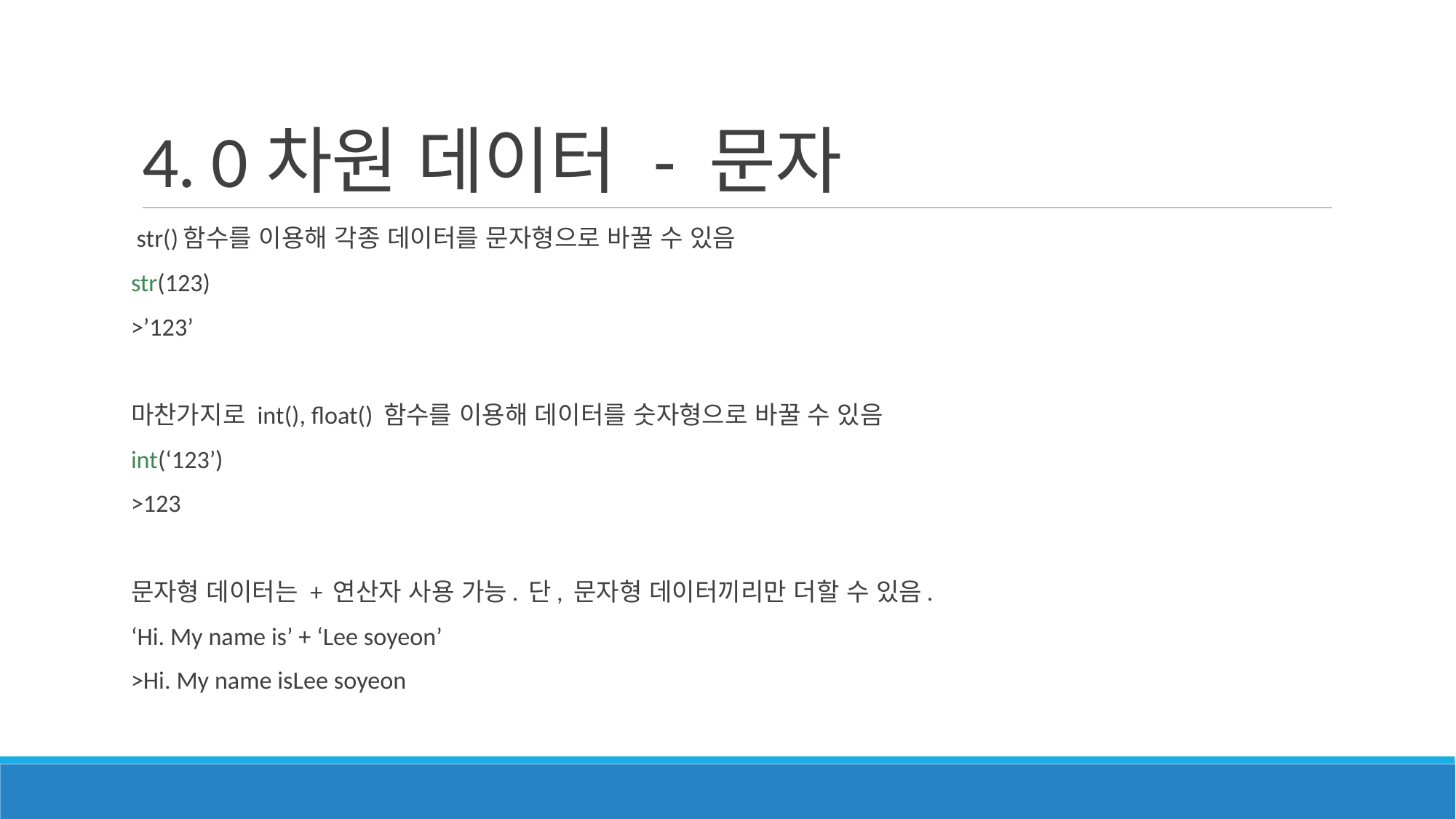

# 4. 0차원 데이터 - 문자
 str()함수를 이용해 각종 데이터를 문자형으로 바꿀 수 있음
str(123)
>’123’

마찬가지로 int(), float() 함수를 이용해 데이터를 숫자형으로 바꿀 수 있음
int(‘123’)
>123

문자형 데이터는 + 연산자 사용 가능. 단, 문자형 데이터끼리만 더할 수 있음.
‘Hi. My name is’ + ‘Lee soyeon’
>Hi. My name isLee soyeon